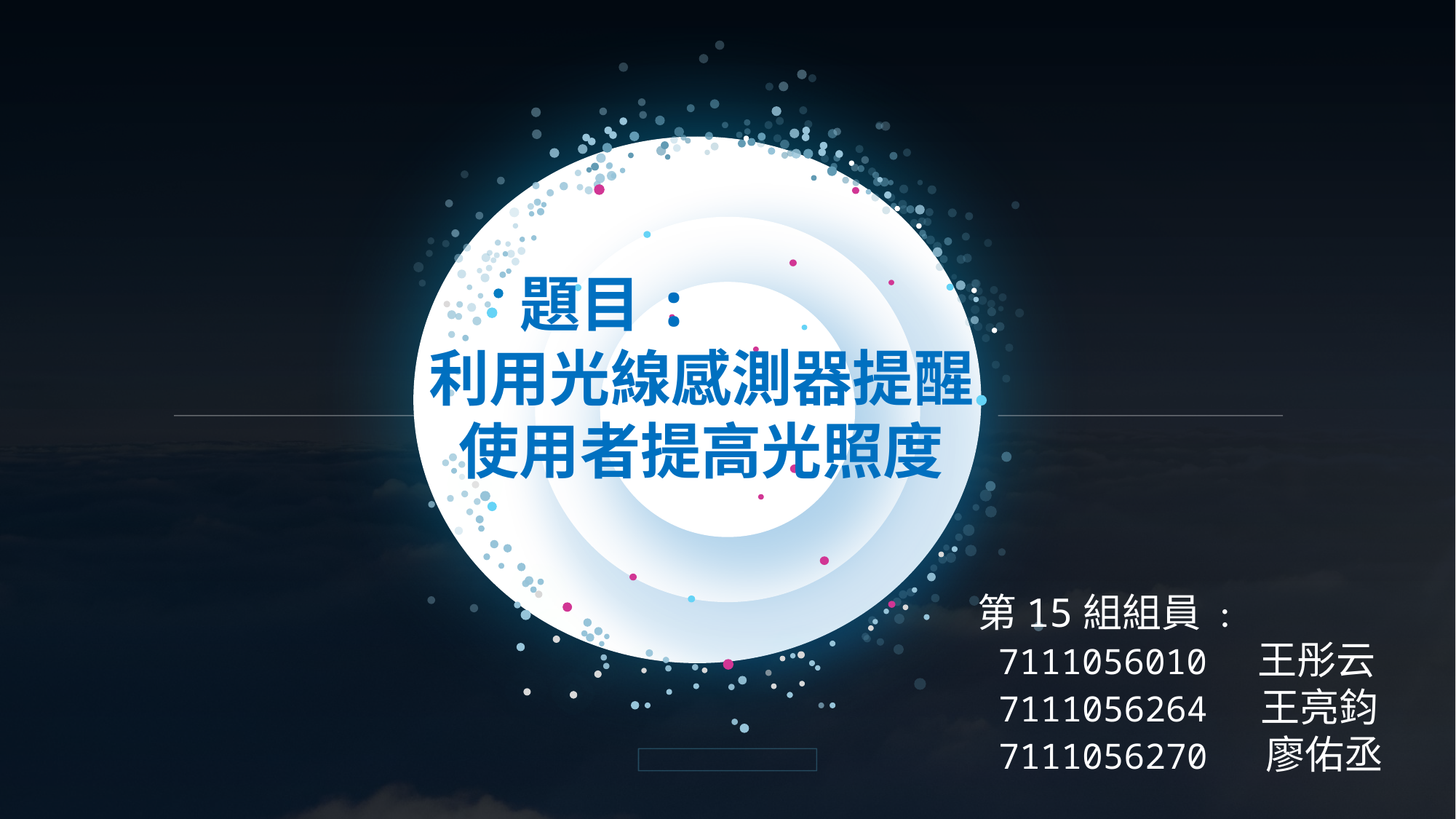

題目:
利用光線感測器提醒使用者提高光照度

第15組組員 :
 7111056010  王彤云
  7111056264   王亮鈞
  7111056270   廖佑丞